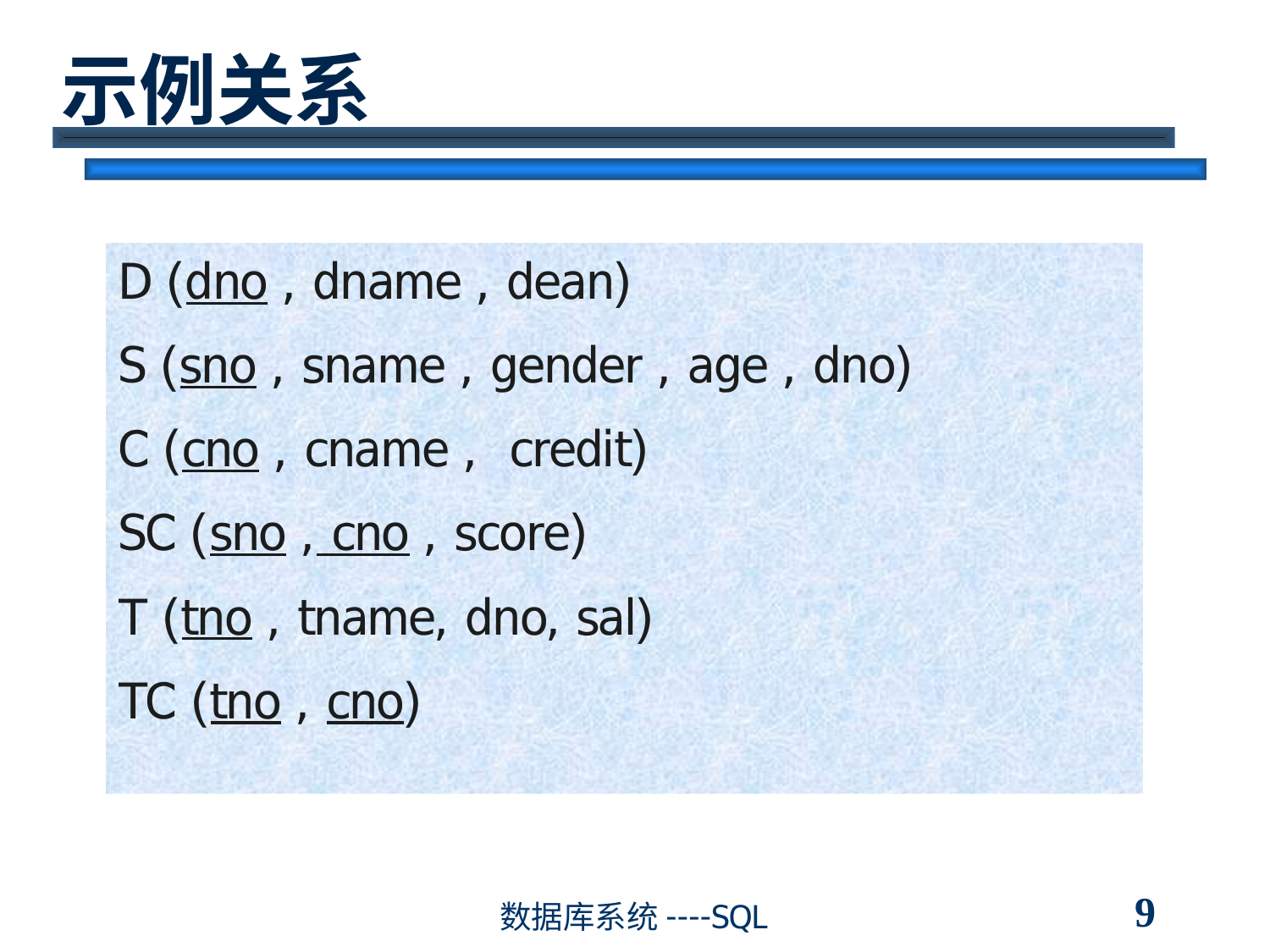

# 示例关系
D (dno , dname , dean)
S (sno , sname , gender , age , dno)
C (cno , cname ,  credit)
SC (sno , cno , score)
T (tno , tname, dno, sal)
TC (tno , cno)
9
数据库系统----SQL